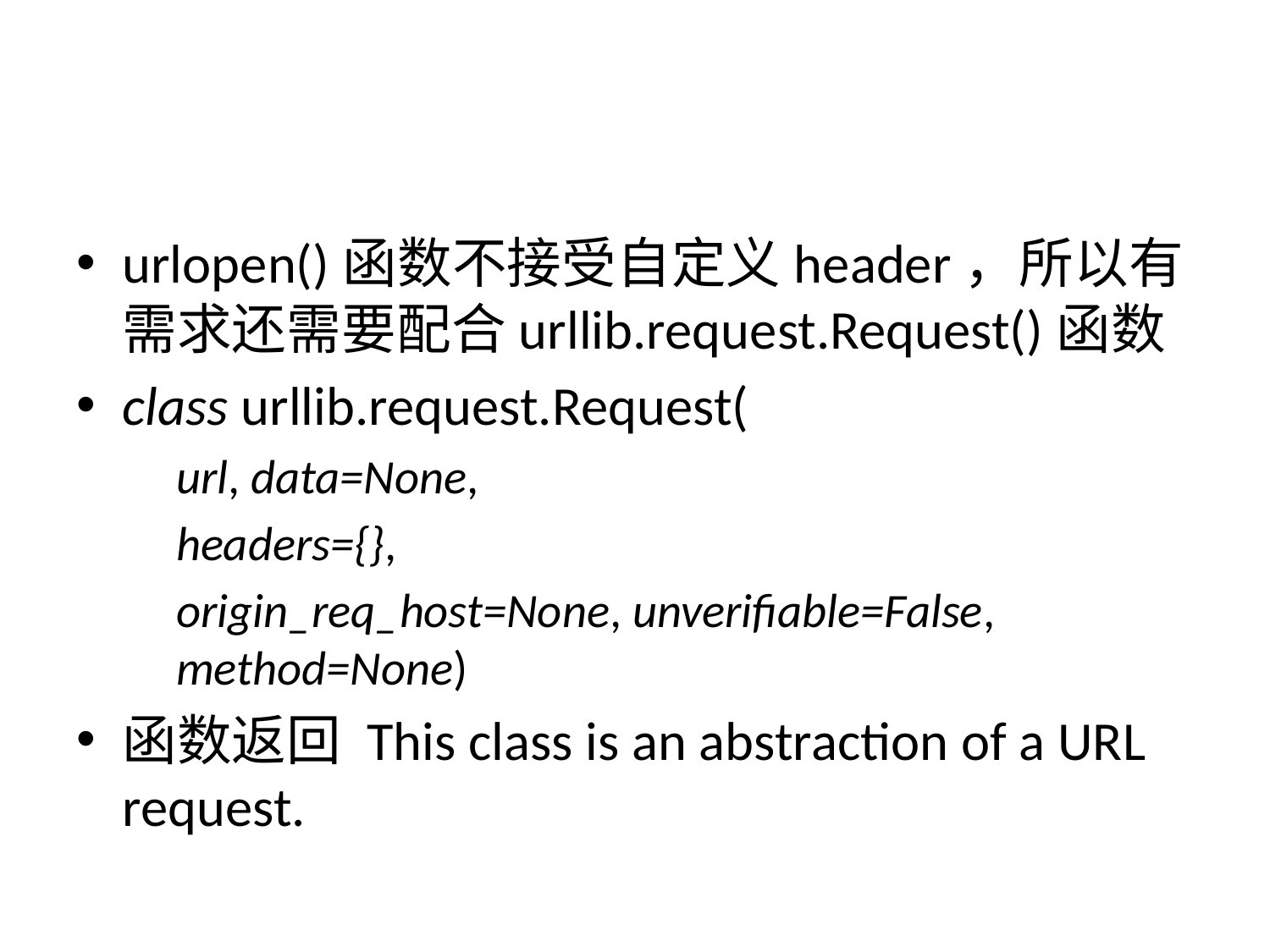

#
urlopen()函数不接受自定义header，所以有需求还需要配合urllib.request.Request()函数
class urllib.request.Request(
	url, data=None,
	headers={},
	origin_req_host=None, unverifiable=False, method=None)
函数返回 This class is an abstraction of a URL request.